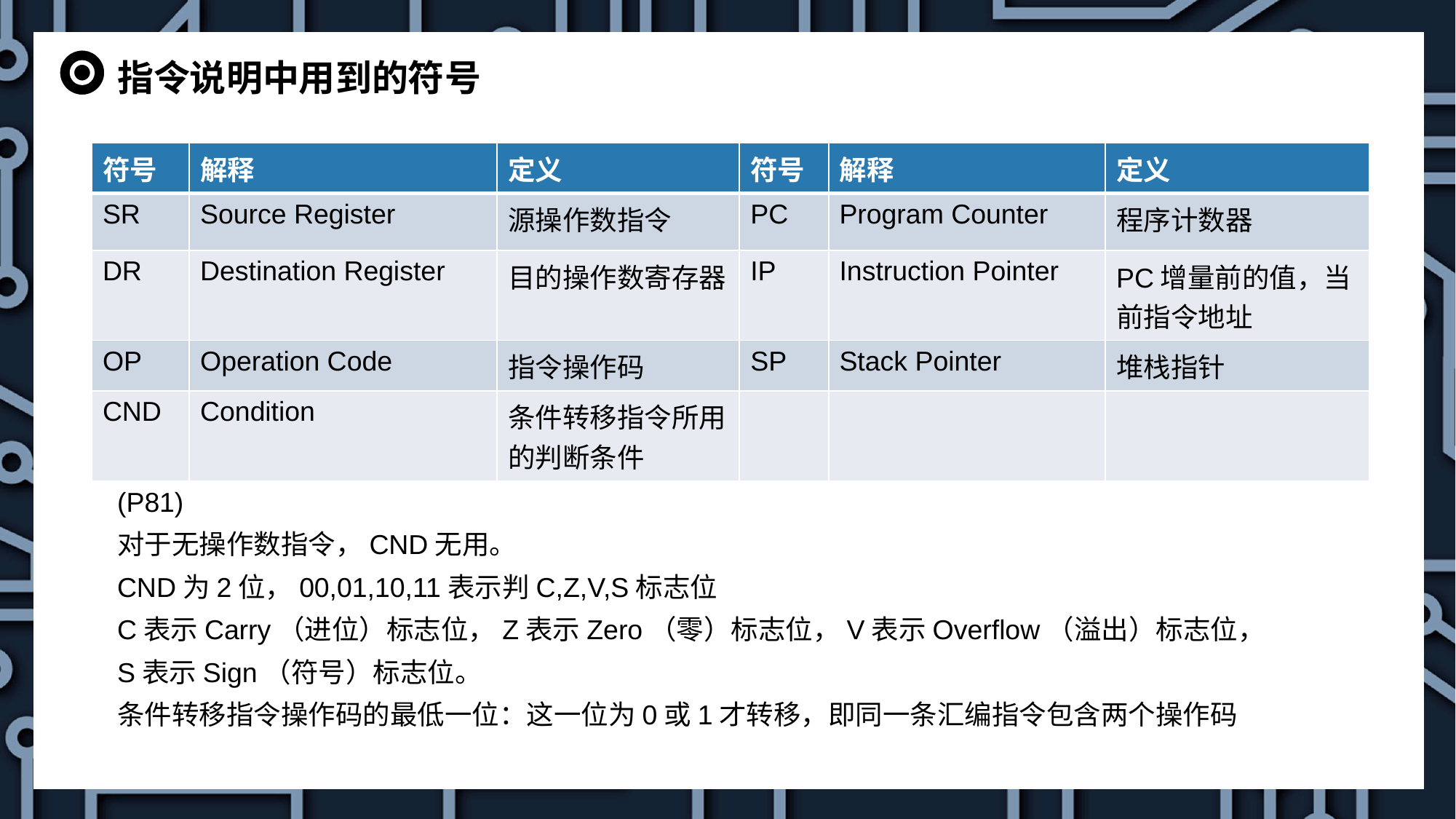

指令说明中用到的符号

| 符号 | 解释 | 定义 | 符号 | 解释 | 定义 |
| --- | --- | --- | --- | --- | --- |
| SR | Source Register | 源操作数指令 | PC | Program Counter | 程序计数器 |
| DR | Destination Register | 目的操作数寄存器 | IP | Instruction Pointer | PC增量前的值，当前指令地址 |
| OP | Operation Code | 指令操作码 | SP | Stack Pointer | 堆栈指针 |
| CND | Condition | 条件转移指令所用的判断条件 |  |  |  |
(P81)
对于无操作数指令，CND无用。
CND为2位，00,01,10,11表示判C,Z,V,S标志位
C表示Carry（进位）标志位，Z表示Zero（零）标志位，V表示Overflow（溢出）标志位，S表示Sign（符号）标志位。
条件转移指令操作码的最低一位：这一位为0或1才转移，即同一条汇编指令包含两个操作码